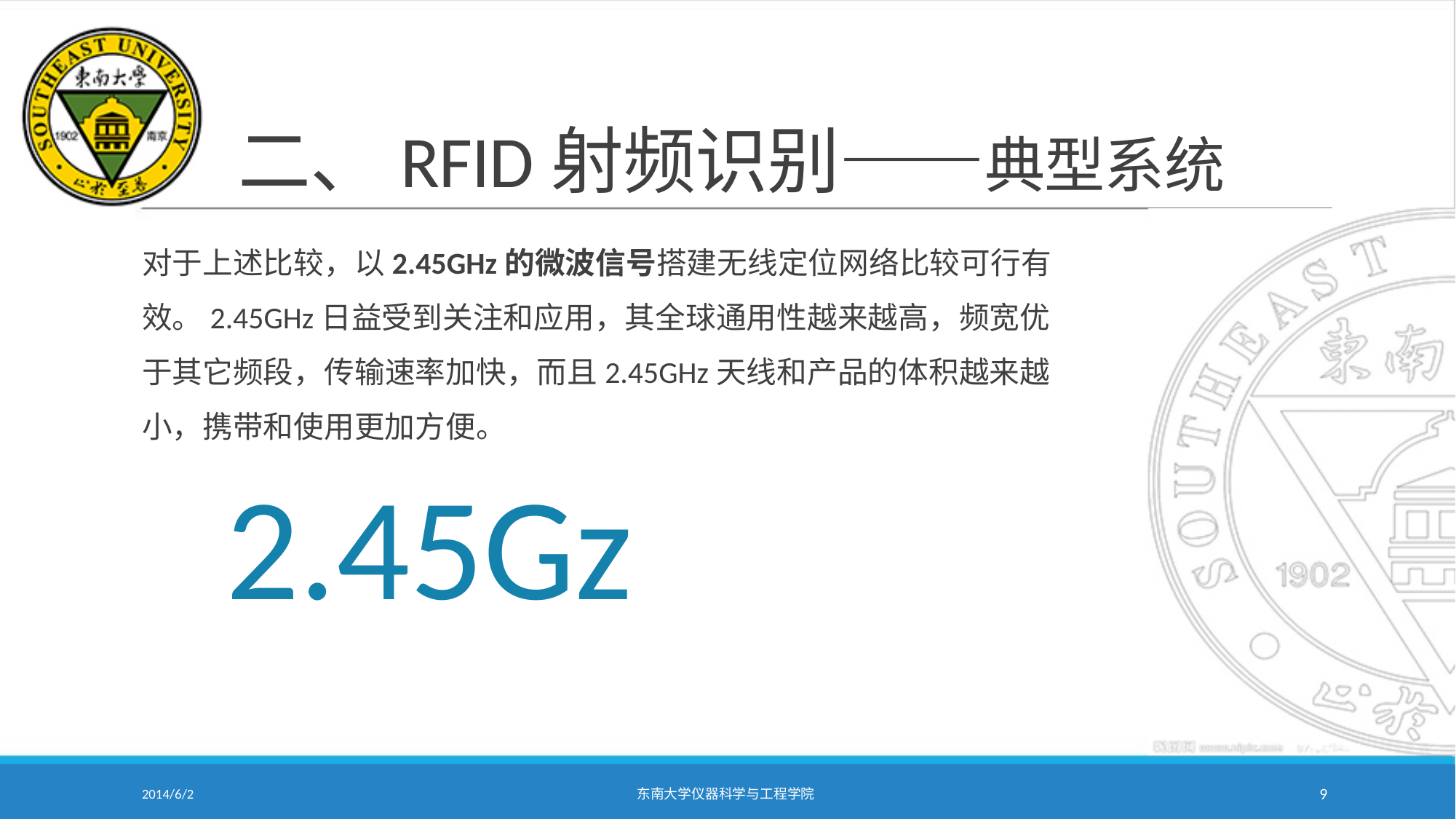

# 二、RFID射频识别——典型系统
对于上述比较，以2.45GHz的微波信号搭建无线定位网络比较可行有效。2.45GHz日益受到关注和应用，其全球通用性越来越高，频宽优于其它频段，传输速率加快，而且2.45GHz天线和产品的体积越来越小，携带和使用更加方便。

2.45Gz
2014/6/2
东南大学仪器科学与工程学院
9